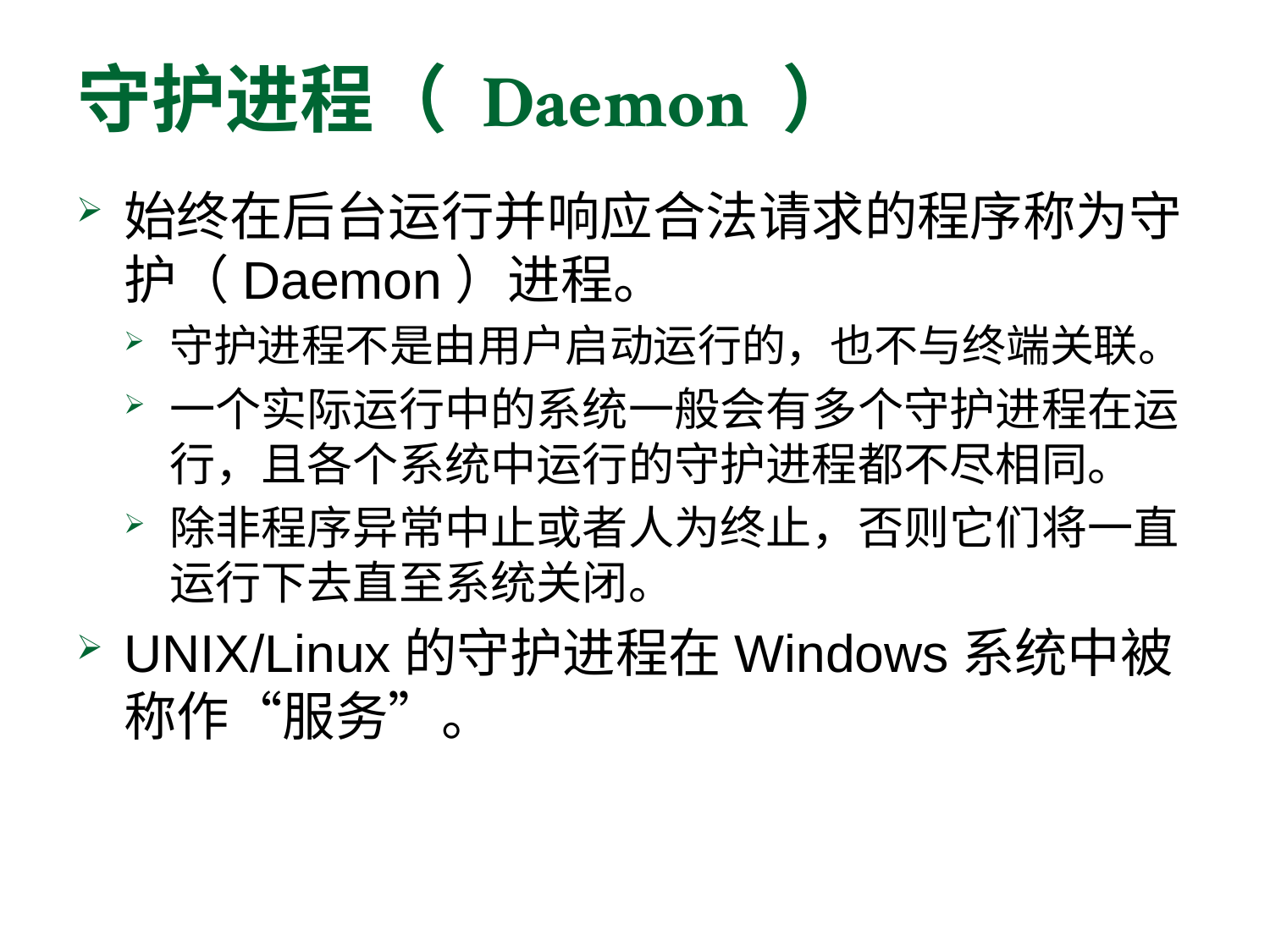

# 守护进程（ Daemon ）
始终在后台运行并响应合法请求的程序称为守护（Daemon）进程。
守护进程不是由用户启动运行的，也不与终端关联。
一个实际运行中的系统一般会有多个守护进程在运行，且各个系统中运行的守护进程都不尽相同。
除非程序异常中止或者人为终止，否则它们将一直运行下去直至系统关闭。
UNIX/Linux的守护进程在Windows系统中被称作“服务”。